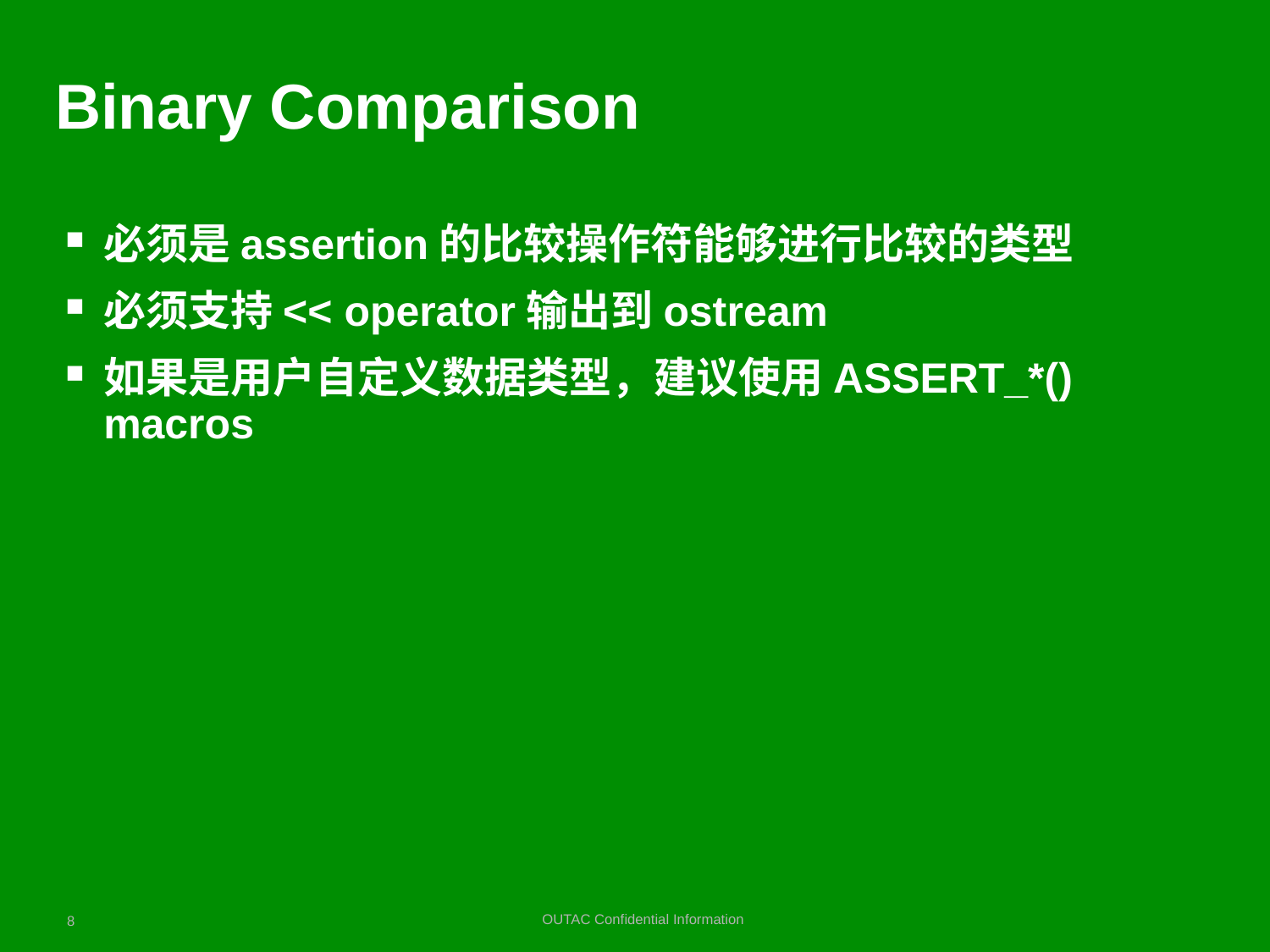

# Binary Comparison
必须是assertion的比较操作符能够进行比较的类型
必须支持<< operator输出到ostream
如果是用户自定义数据类型，建议使用ASSERT_*() macros
8